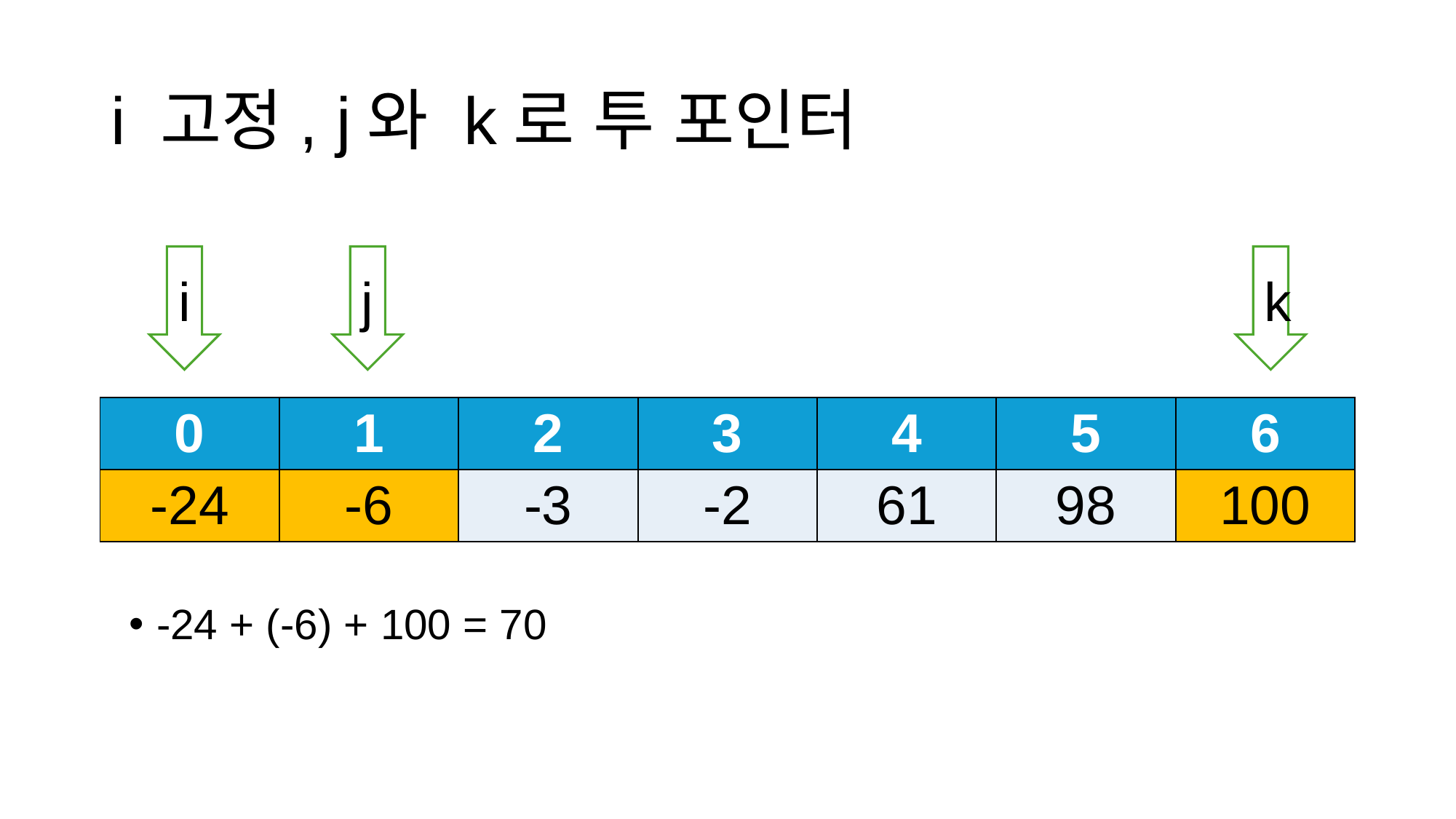

# i 고정, j와 k로 투 포인터
i
j
k
| 0 | 1 | 2 | 3 | 4 | 5 | 6 |
| --- | --- | --- | --- | --- | --- | --- |
| -24 | -6 | -3 | -2 | 61 | 98 | 100 |
-24 + (-6) + 100 = 70